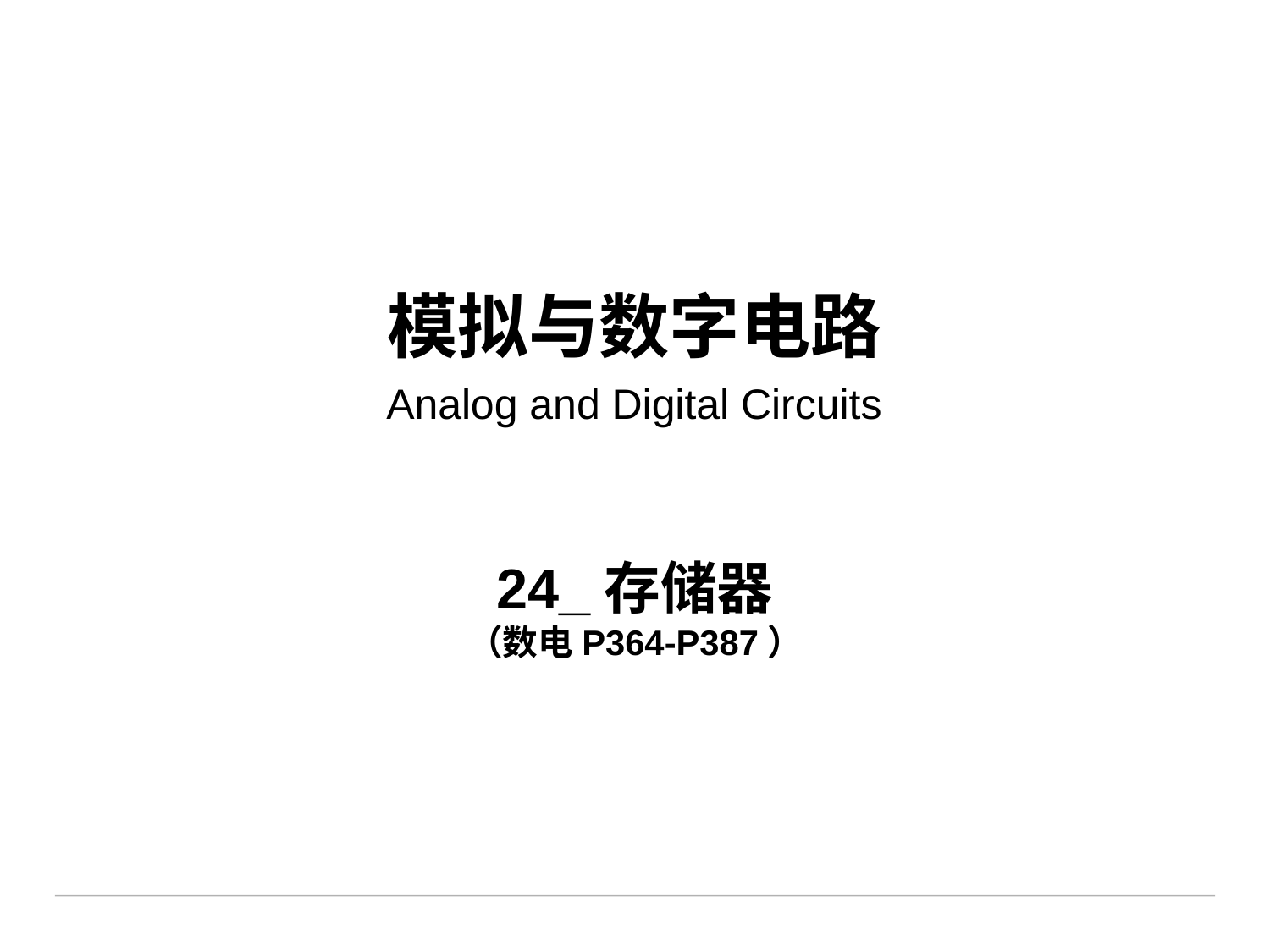

# 模拟与数字电路 Analog and Digital Circuits
24_存储器
（数电P364-P387）